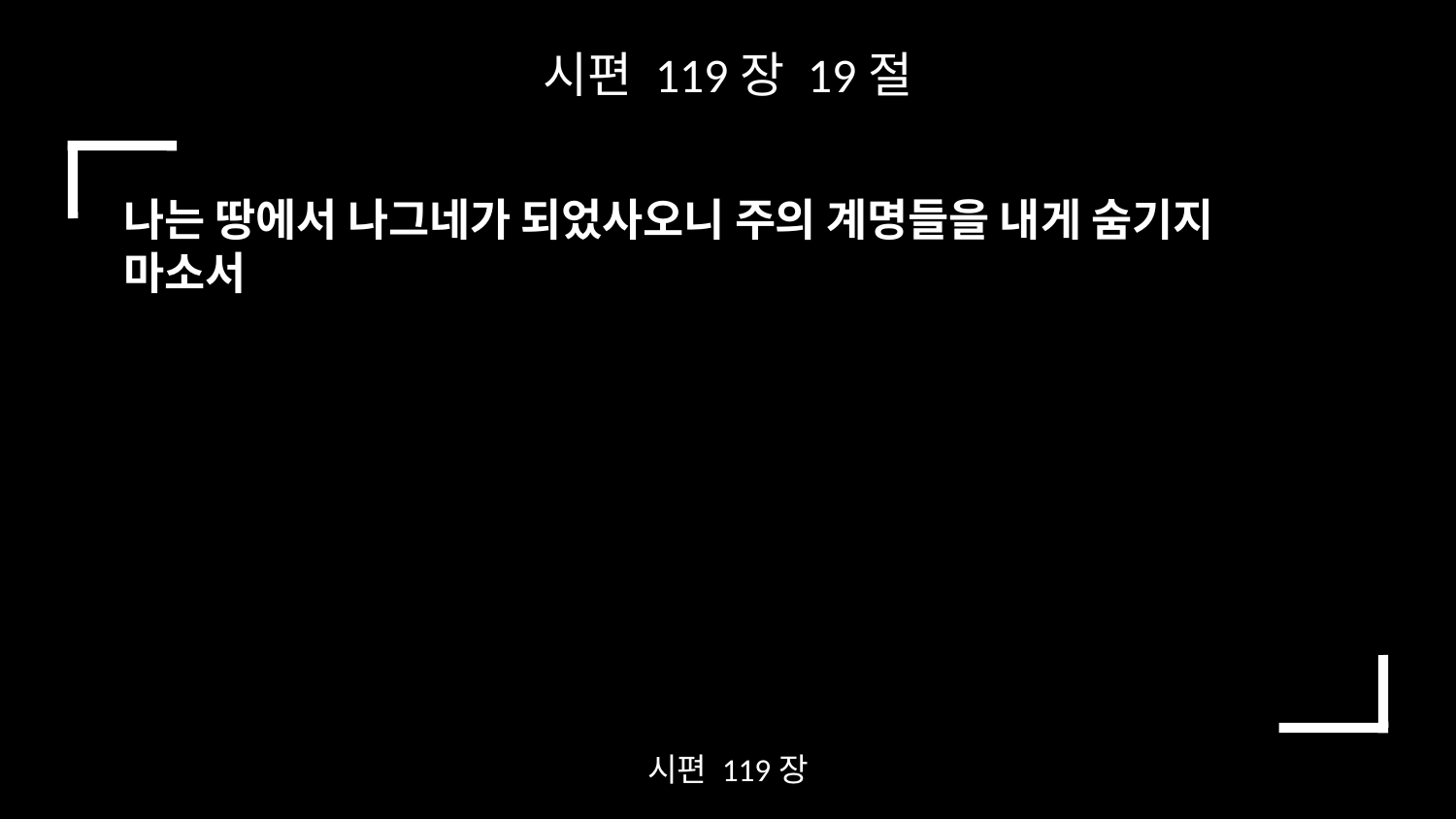

시편 119장 19절

나는 땅에서 나그네가 되었사오니 주의 계명들을 내게 숨기지 마소서

시편 119장